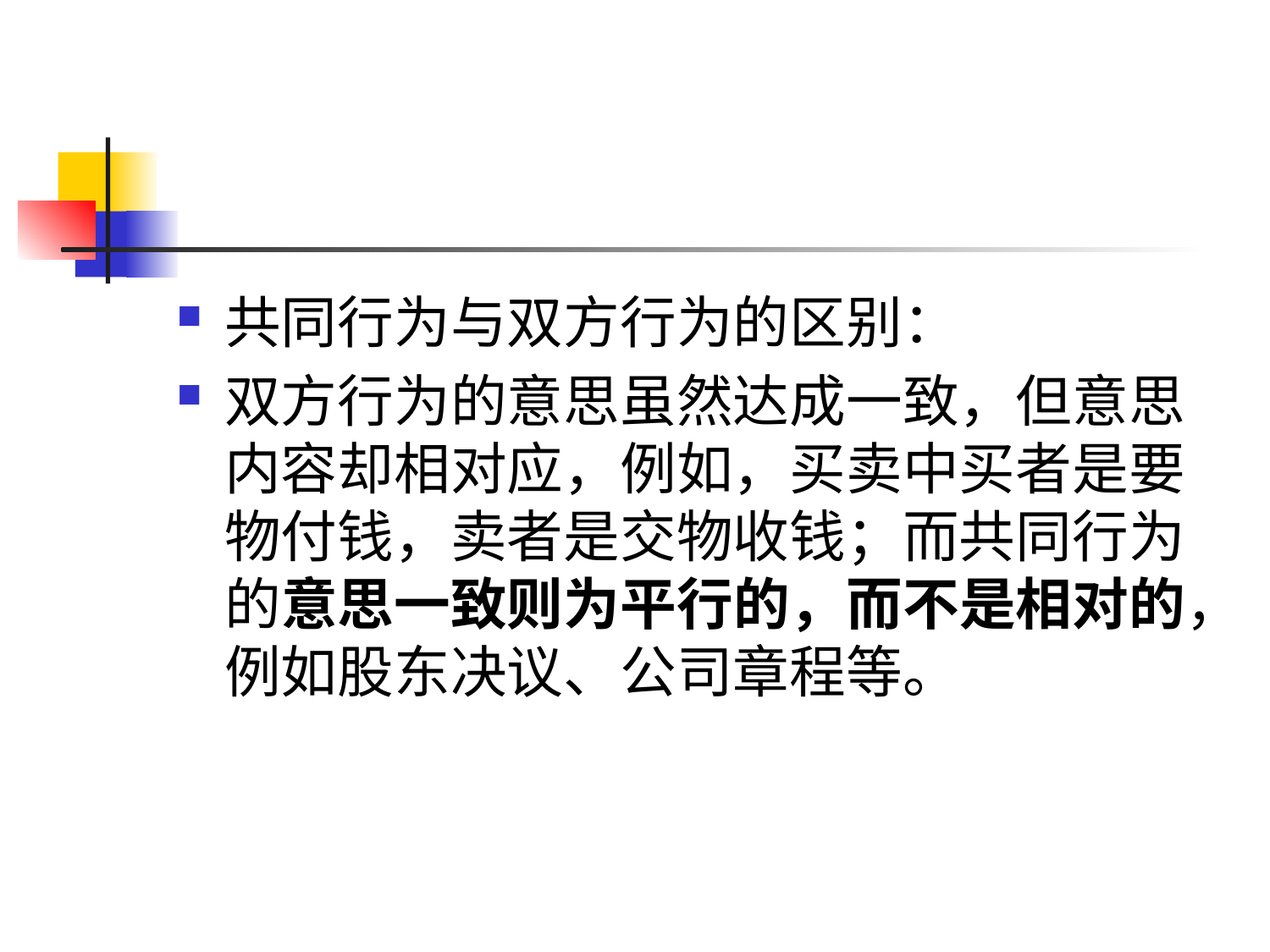

#
共同行为与双方行为的区别：
双方行为的意思虽然达成一致，但意思内容却相对应，例如，买卖中买者是要物付钱，卖者是交物收钱；而共同行为的意思一致则为平行的，而不是相对的，例如股东决议、公司章程等。